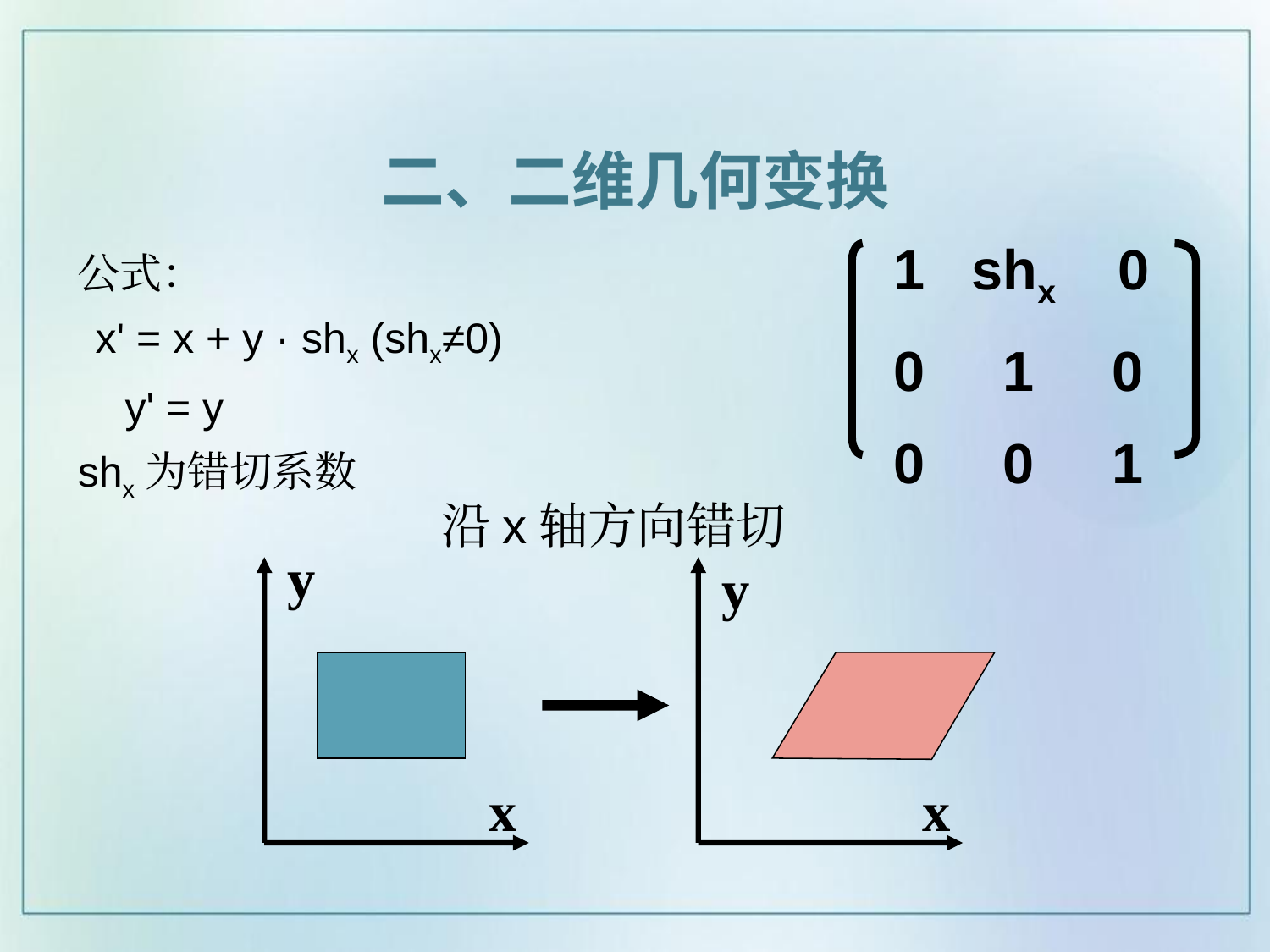

二、二维几何变换
1   shx    0
0     1     0
0     0     1
公式：
	x' = x + y · shx (shx≠0)
    y' = y
shx为错切系数

# 沿x轴方向错切
y
y

x
x